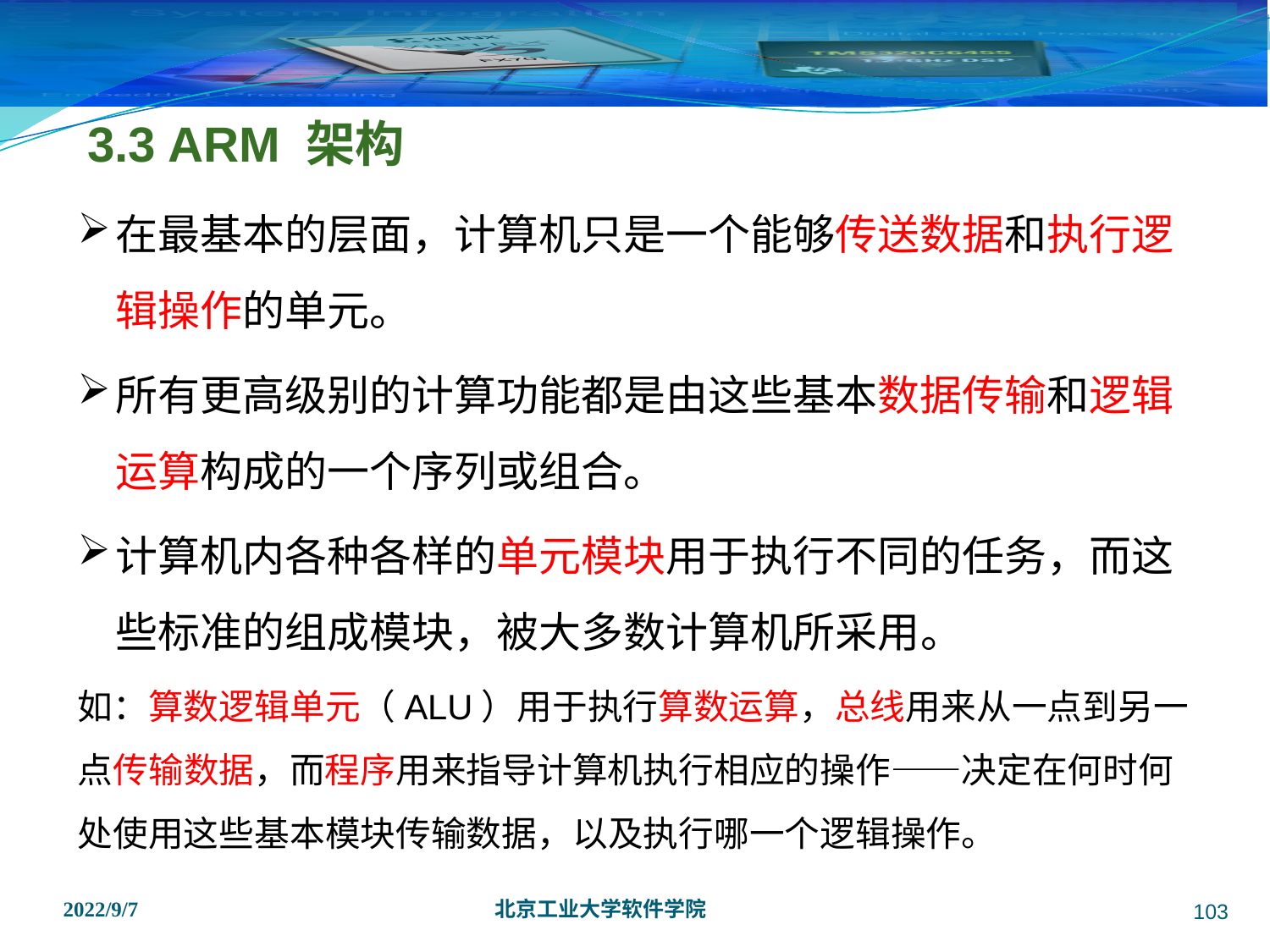

3.3 ARM 架构
在最基本的层面，计算机只是一个能够传送数据和执行逻辑操作的单元。
所有更高级别的计算功能都是由这些基本数据传输和逻辑运算构成的一个序列或组合。
计算机内各种各样的单元模块用于执行不同的任务，而这些标准的组成模块，被大多数计算机所采用。
如：算数逻辑单元（ALU）用于执行算数运算，总线用来从一点到另一点传输数据，而程序用来指导计算机执行相应的操作——决定在何时何处使用这些基本模块传输数据，以及执行哪一个逻辑操作。